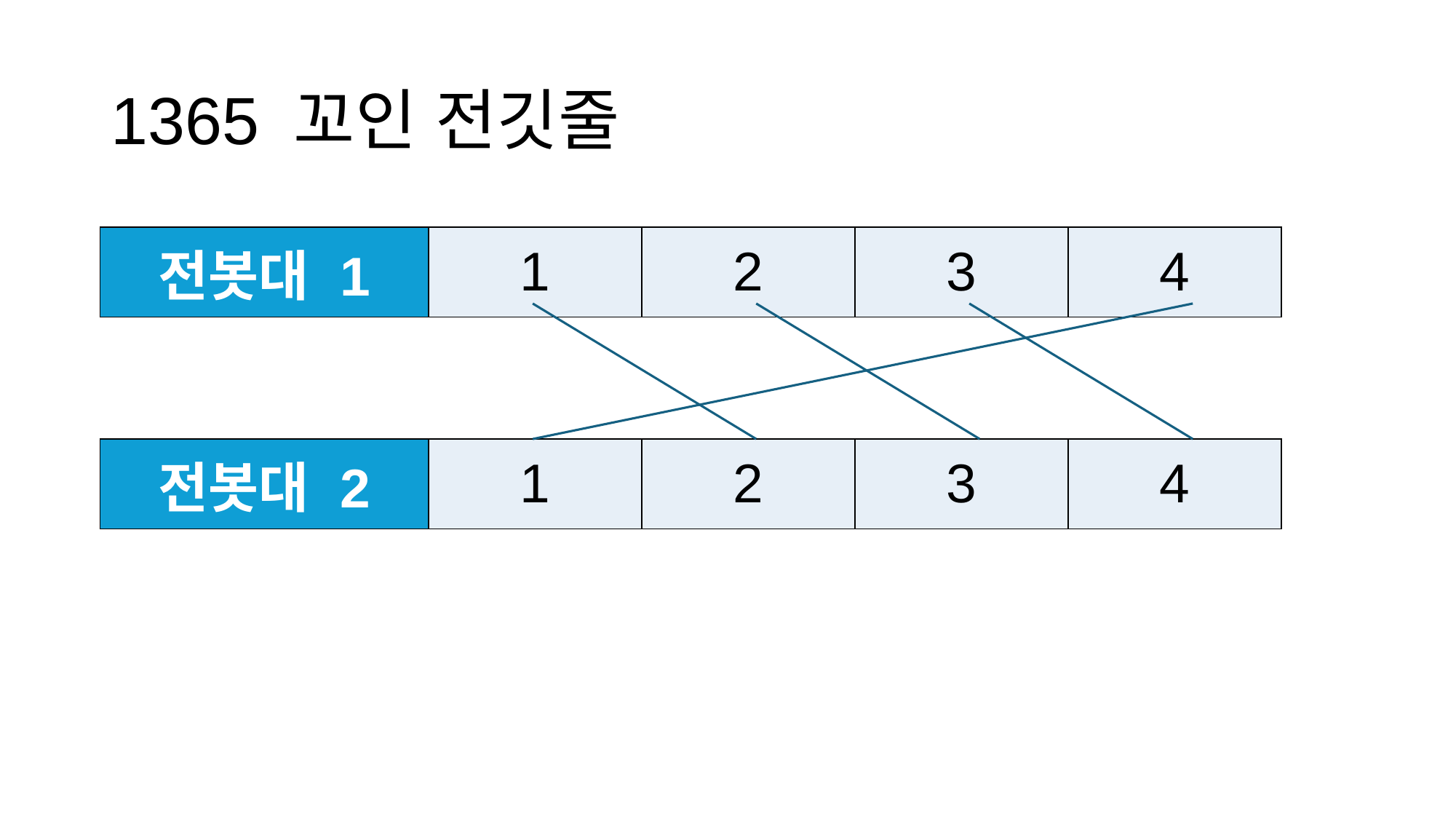

# 1365 꼬인 전깃줄
| 전봇대 1 | 1 | 2 | 3 | 4 |
| --- | --- | --- | --- | --- |
| 전봇대 2 | 1 | 2 | 3 | 4 |
| --- | --- | --- | --- | --- |